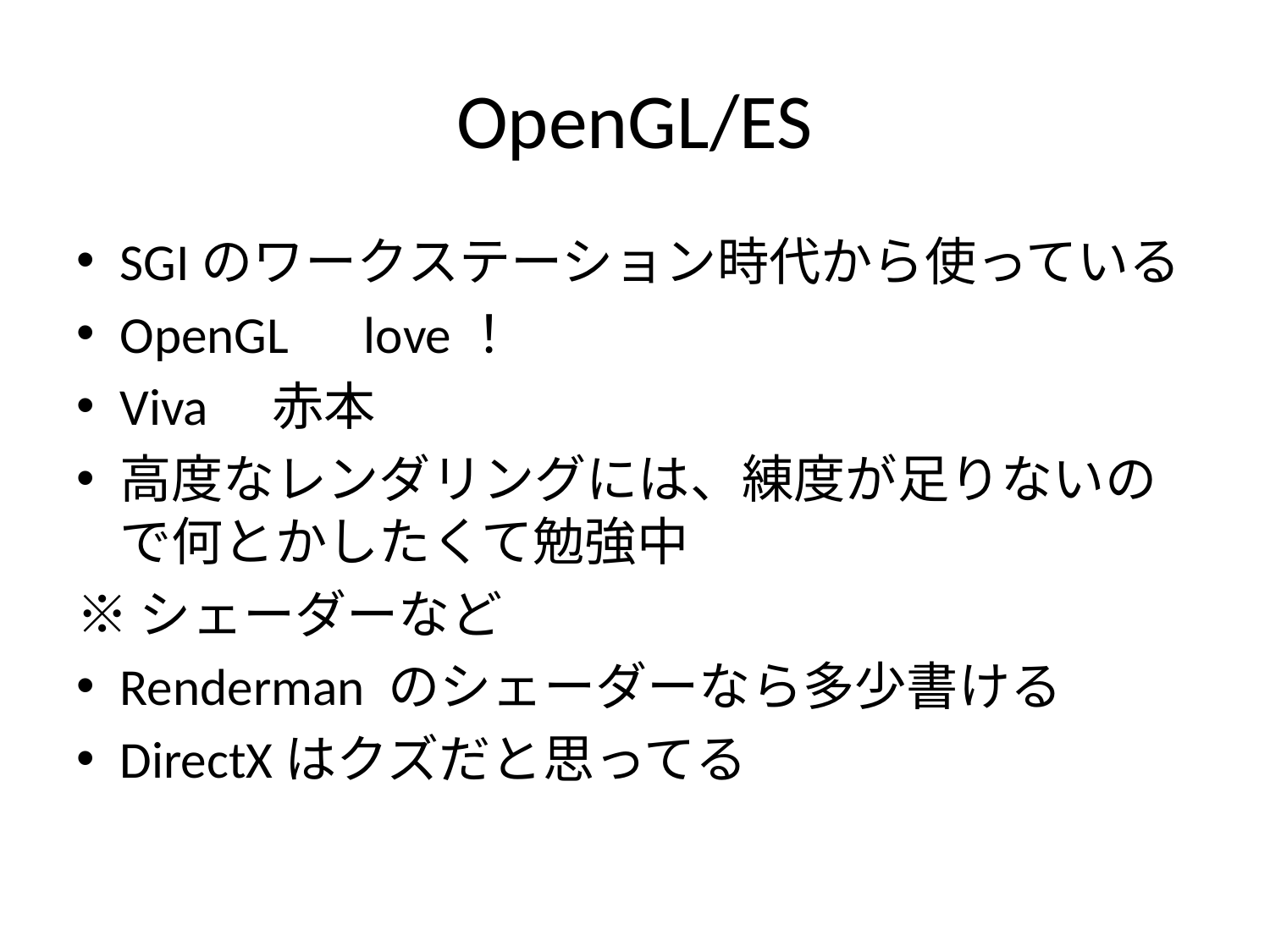

# OpenGL/ES
SGIのワークステーション時代から使っている
OpenGL　love！
Viva　赤本
高度なレンダリングには、練度が足りないので何とかしたくて勉強中
※シェーダーなど
Renderman のシェーダーなら多少書ける
DirectXはクズだと思ってる